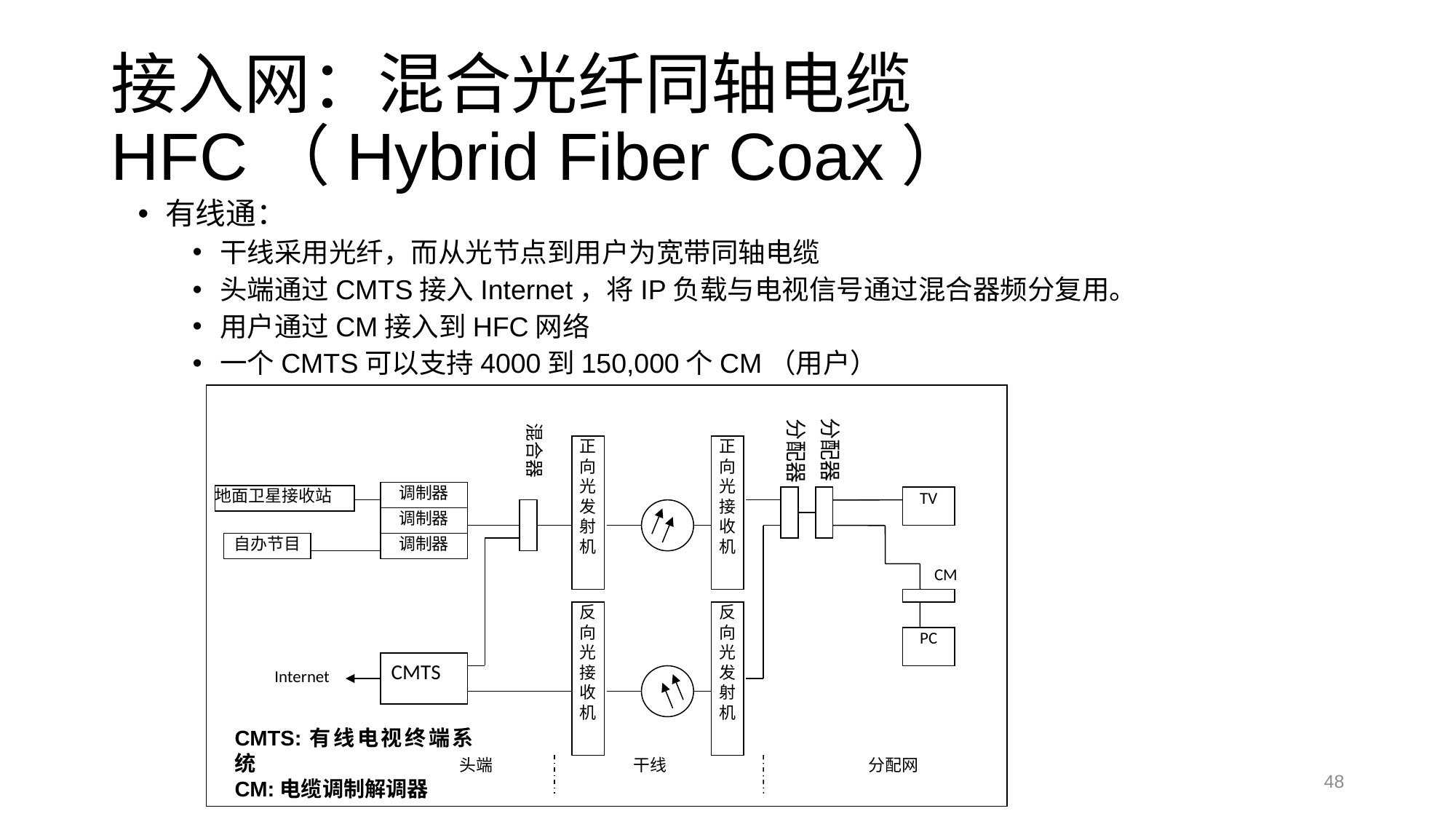

# 接入网：混合光纤同轴电缆HFC（Hybrid Fiber Coax）
有线通：
干线采用光纤，而从光节点到用户为宽带同轴电缆
头端通过CMTS接入Internet，将IP负载与电视信号通过混合器频分复用。
用户通过CM接入到HFC网络
一个CMTS可以支持4000到150,000个CM（用户）

混合器
分配器
分配器
调制器
地面卫星接收站

TV
正向光发射机
正向光接收机

调制器
自办节目
调制器
CM

PC
CMTS
反向光接收机
反向光发射机
Internet

CMTS:有线电视终端系统
CM:电缆调制解调器
头端
干线
分配网
48